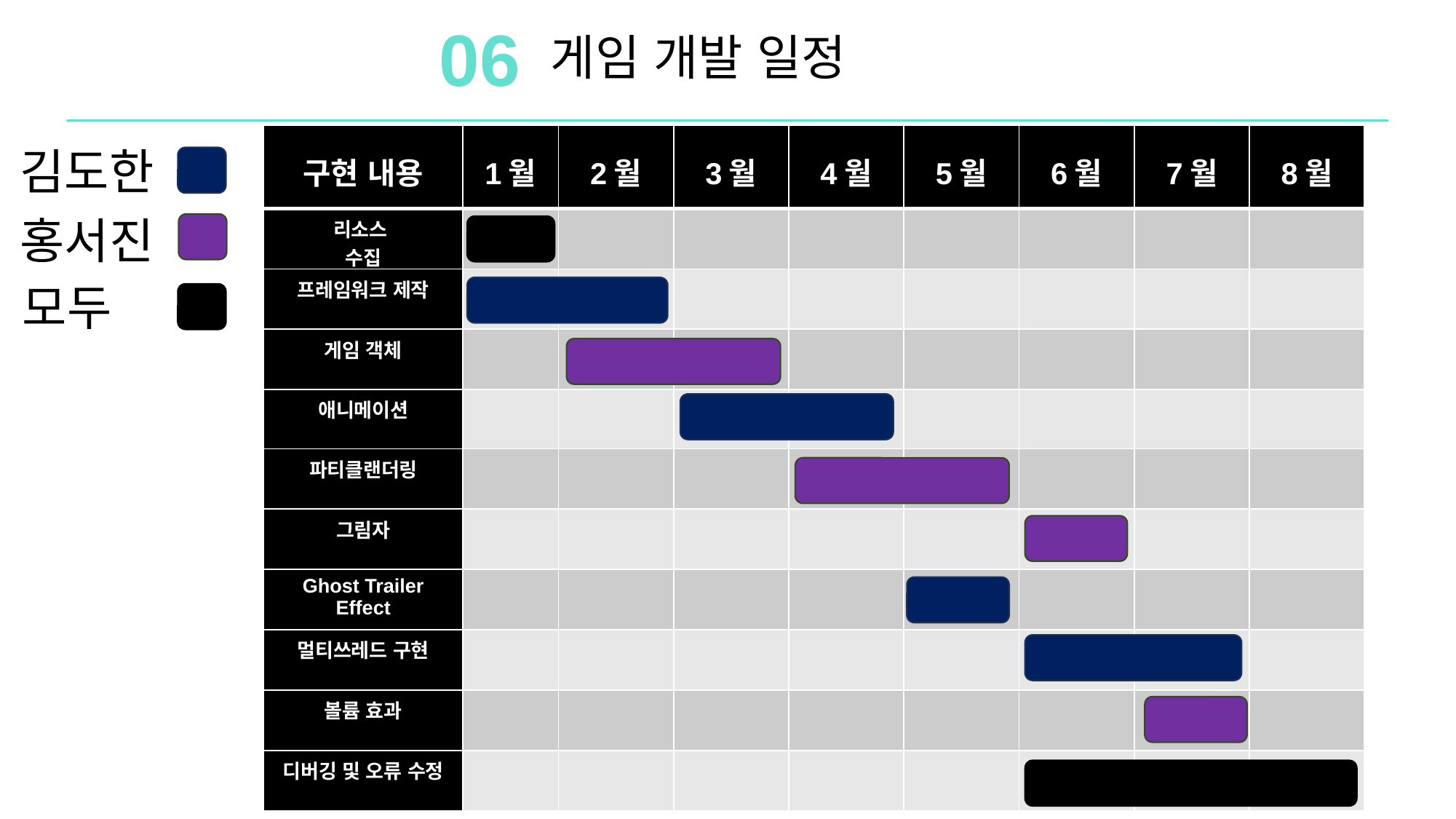

06
게임 개발 일정

| 구현 내용 | 1월 | 2월 | 3월 | 4월 | 5월 | 6월 | 7월 | 8월 |
| --- | --- | --- | --- | --- | --- | --- | --- | --- |
| 리소스 수집 |  |  |  |  |  |  |  |  |
| 프레임워크 제작 |  |  |  |  |  |  |  |  |
| 게임 객체 |  |  |  |  |  |  |  |  |
| 애니메이션 |  |  |  |  |  |  |  |  |
| 파티클랜더링 |  |  |  |  |  |  |  |  |
| 그림자 |  |  |  |  |  |  |  |  |
| Ghost Trailer Effect |  |  |  |  |  |  |  |  |
| 멀티쓰레드 구현 |  |  |  |  |  |  |  |  |
| 볼륨 효과 |  |  |  |  |  |  |  |  |
| 디버깅 및 오류 수정 |  |  |  |  |  |  |  |  |
김도한

홍서진

모두